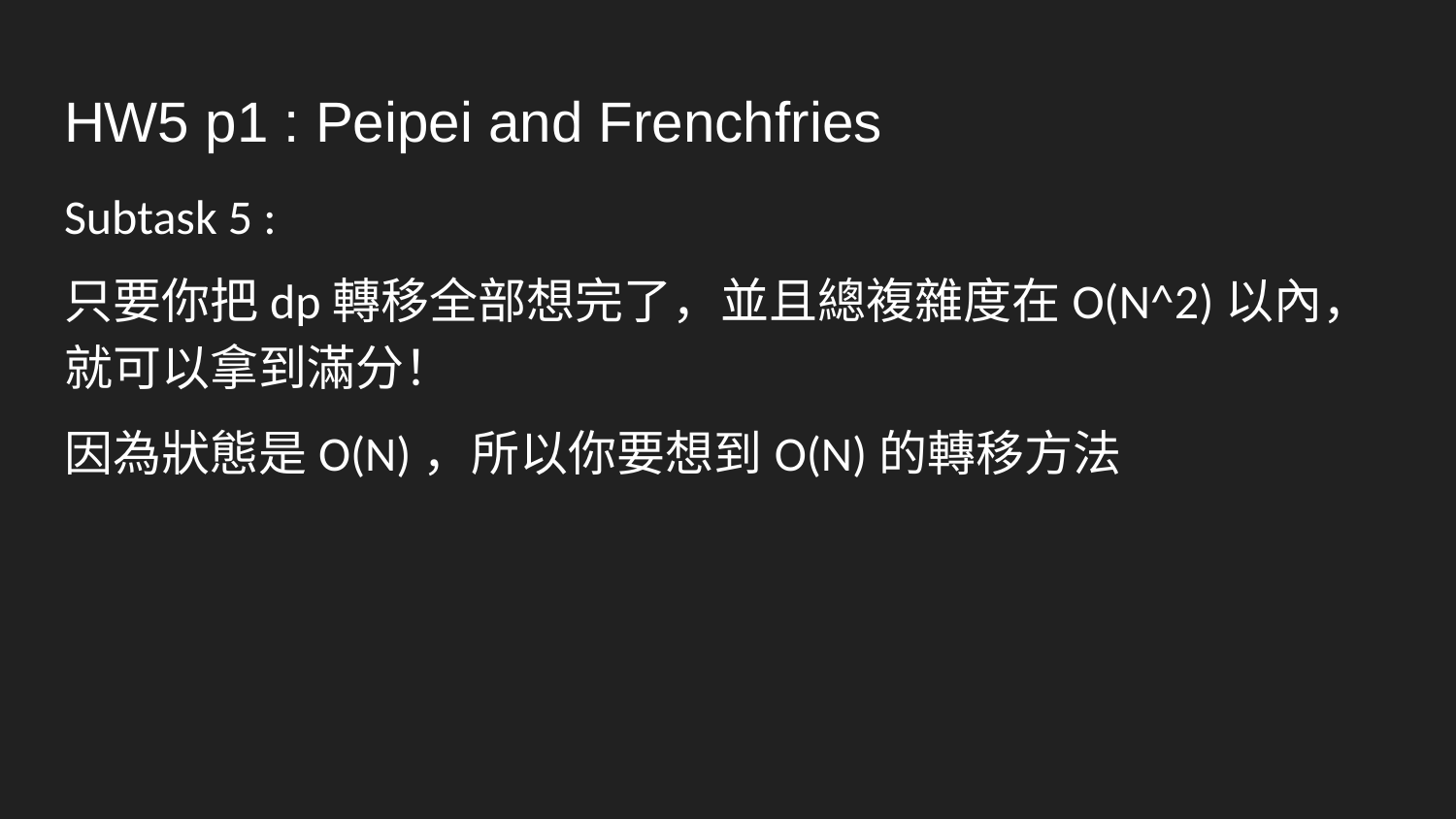

# HW5 p1 : Peipei and Frenchfries
Subtask 5 :
只要你把dp轉移全部想完了，並且總複雜度在O(N^2)以內，就可以拿到滿分！
因為狀態是O(N)，所以你要想到O(N)的轉移方法